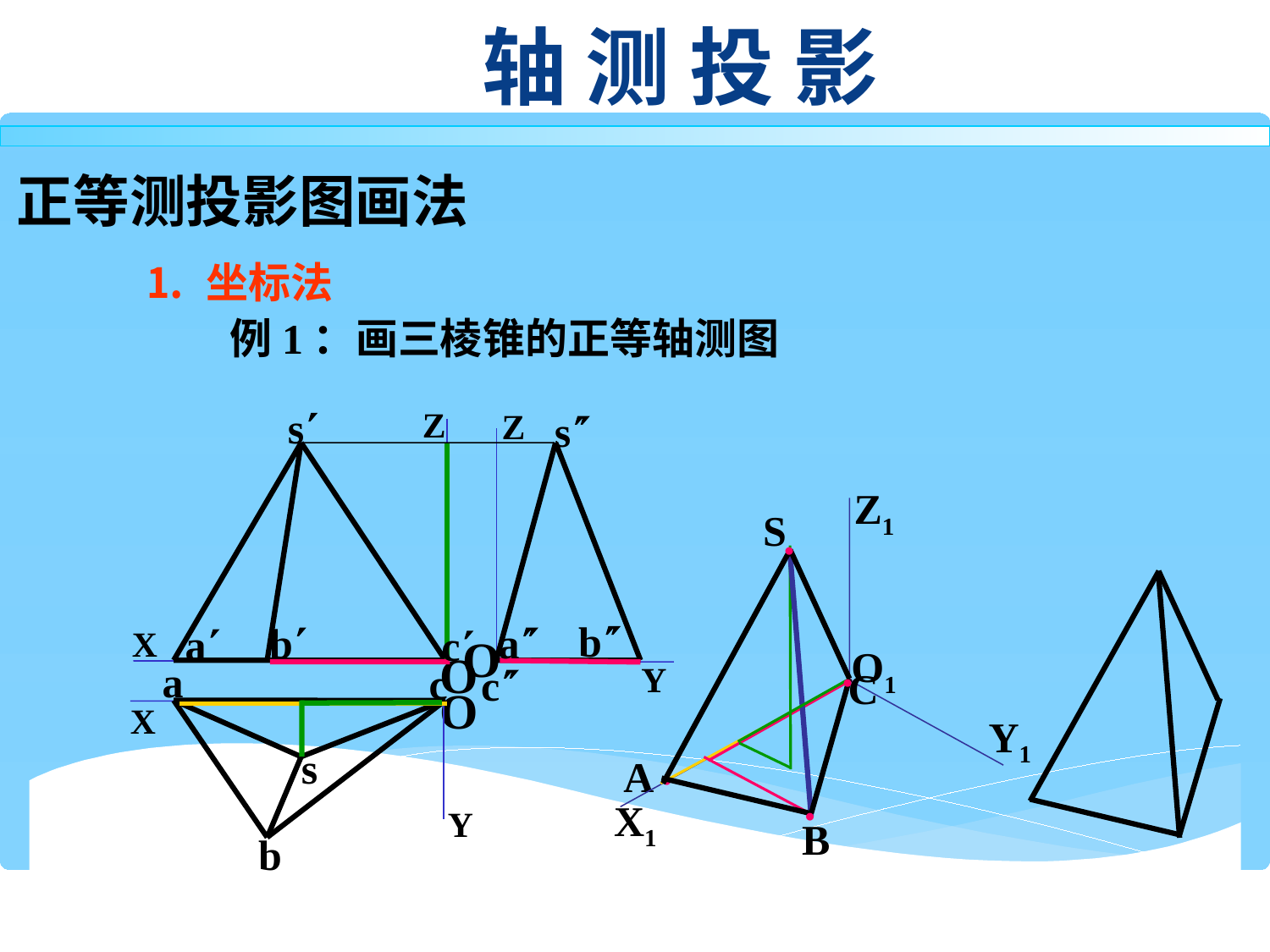

轴 测 投 影

正等测投影图画法
⒈ 坐标法
例1：画三棱锥的正等轴测图

s′
s″
b″
b′
a″
a′
c′
a
c
c″
s
b
Z
Z
X
O
O
Y
O
X
Y

Z1

  O1
Y1
X1
S
●

C
●

A
●

●
B